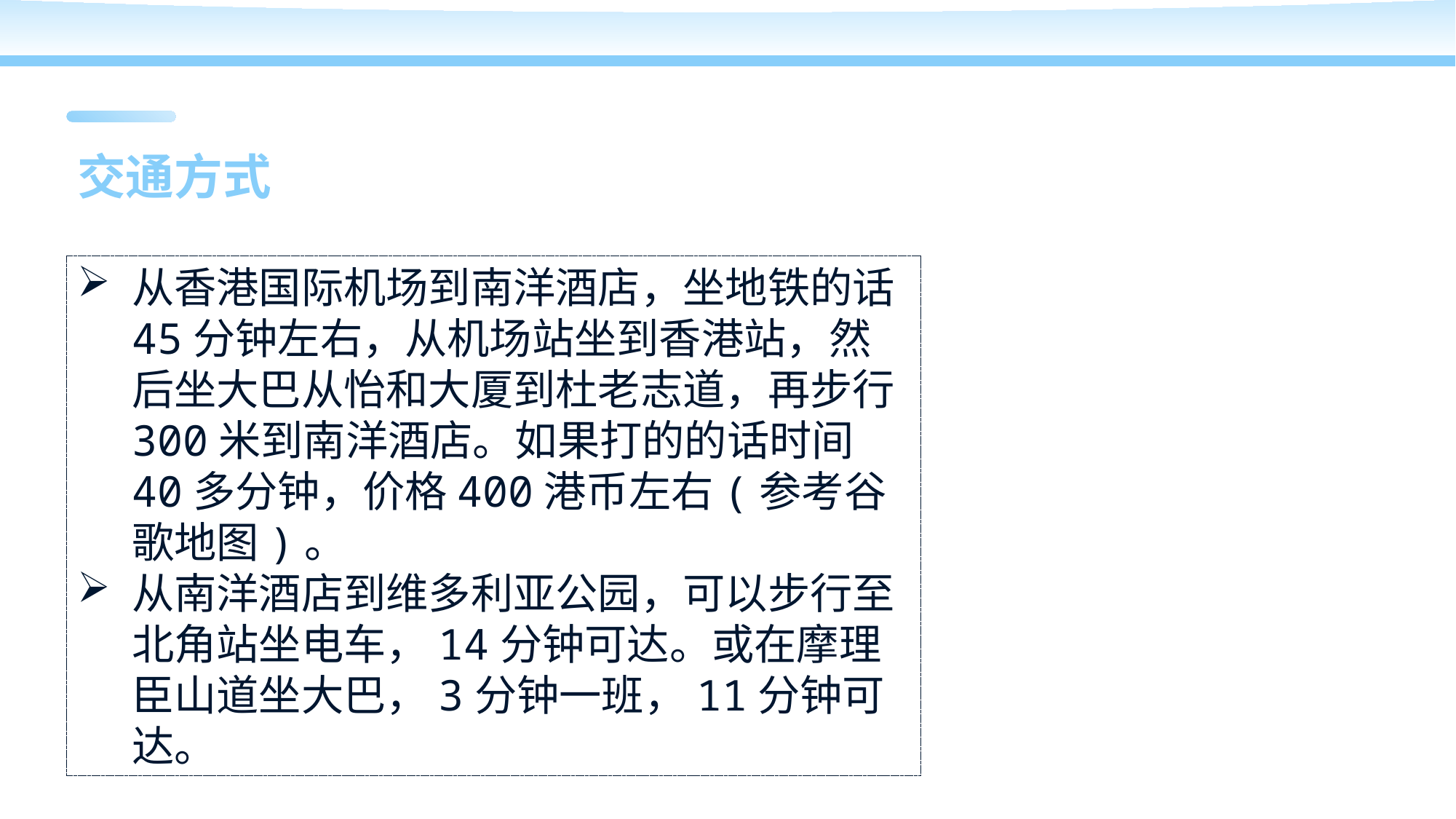

交通方式
从香港国际机场到南洋酒店，坐地铁的话45分钟左右，从机场站坐到香港站，然后坐大巴从怡和大厦到杜老志道，再步行300米到南洋酒店。如果打的的话时间40多分钟，价格400港币左右(参考谷歌地图)。
从南洋酒店到维多利亚公园，可以步行至北角站坐电车，14分钟可达。或在摩理臣山道坐大巴，3分钟一班，11分钟可达。
交通方式